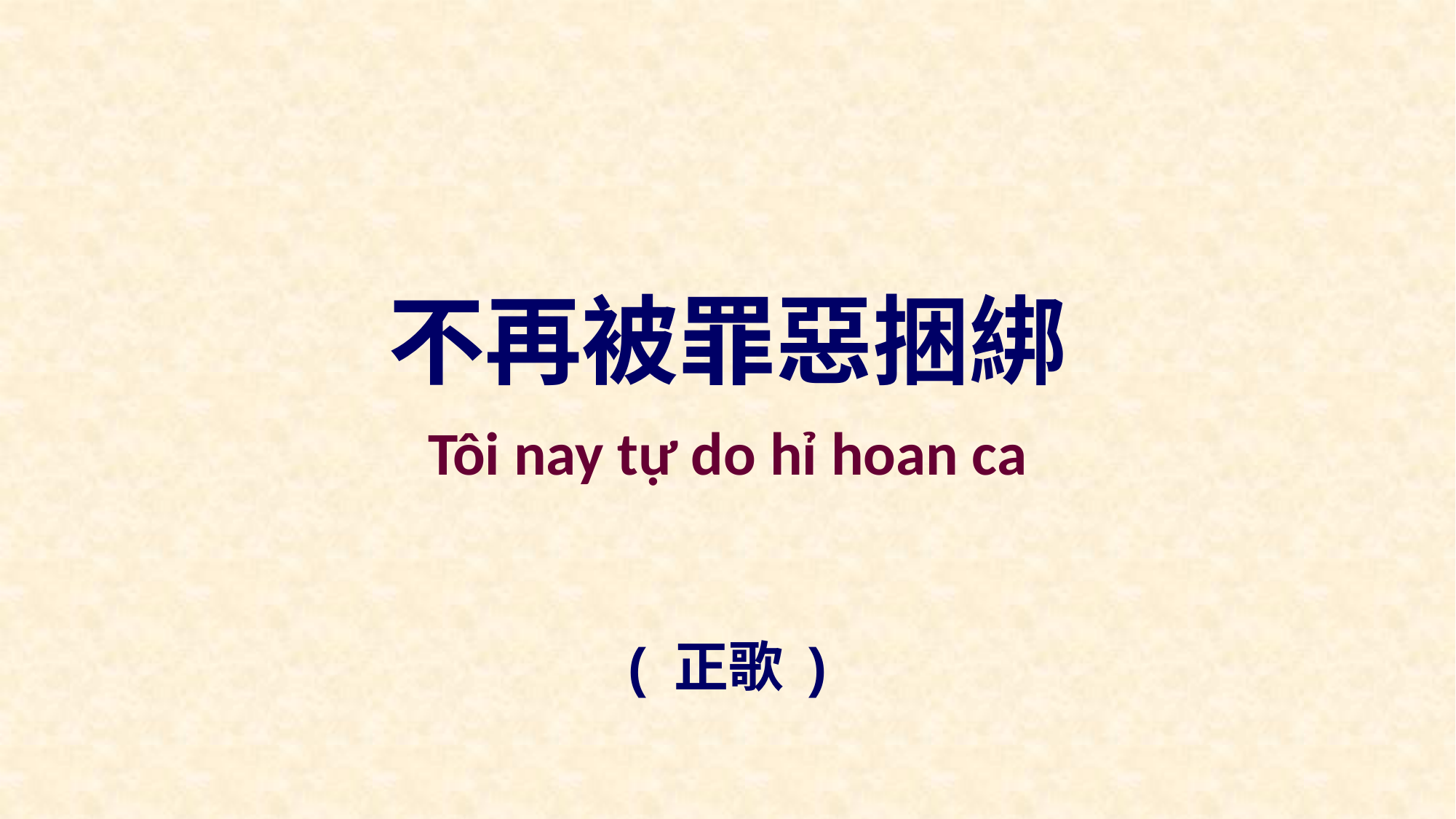

不再被罪惡捆綁
Tôi nay tự do hỉ hoan ca
( 正歌 )